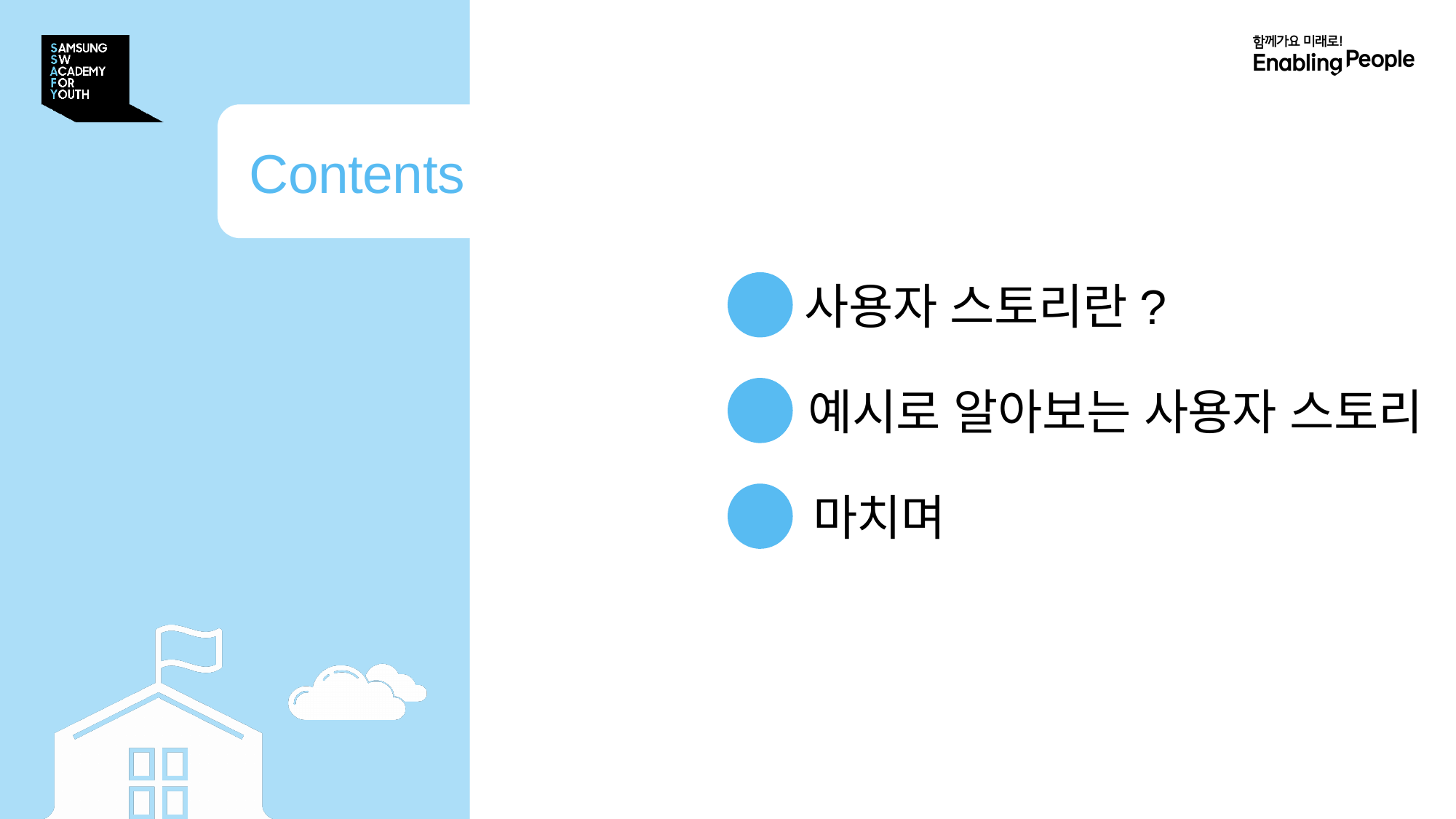

Contents
Ⅰ
사용자 스토리란?
Ⅱ
예시로 알아보는 사용자 스토리
Ⅲ
마치며